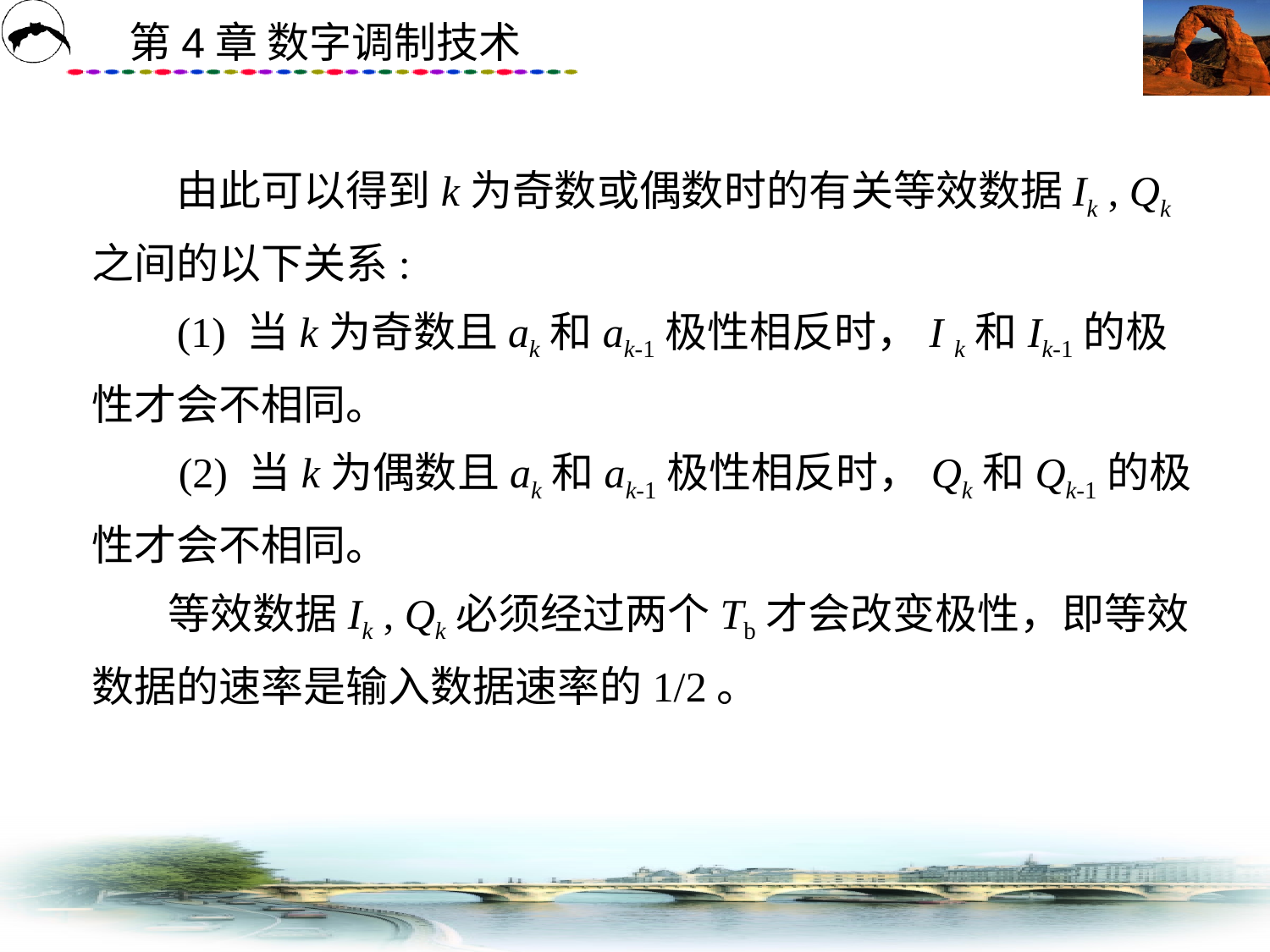

# 由此可以得到k为奇数或偶数时的有关等效数据Ik , Qk之间的以下关系: (1) 当k为奇数且ak和ak-1极性相反时，I k和Ik-1的极性才会不相同。 (2) 当k为偶数且ak和ak-1极性相反时，Qk和Qk-1的极性才会不相同。 等效数据Ik , Qk必须经过两个Tb才会改变极性，即等效数据的速率是输入数据速率的1/2。